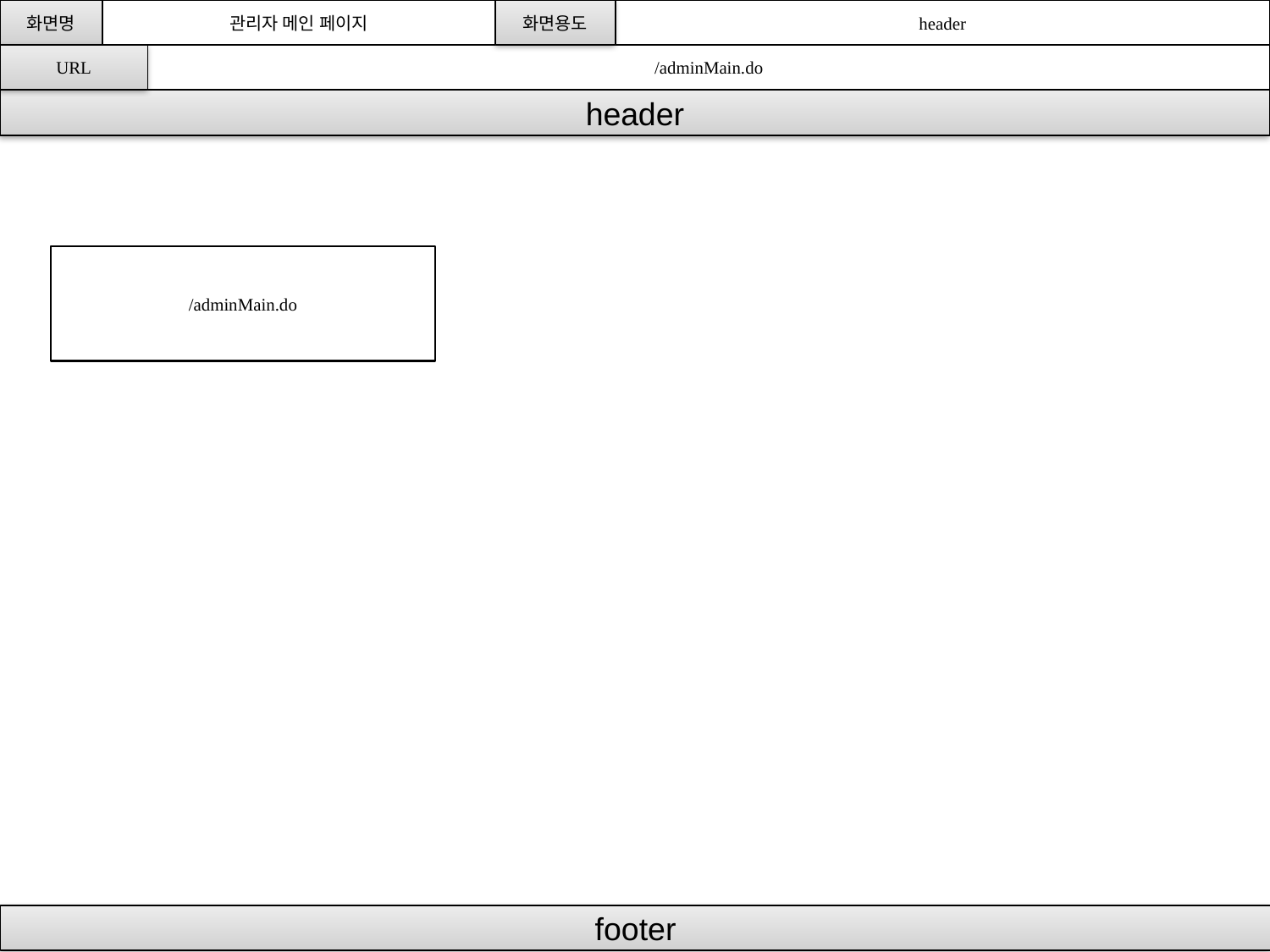

화면명
관리자 메인 페이지
header
화면용도
URL
/adminMain.do
header
/adminMain.do
footer